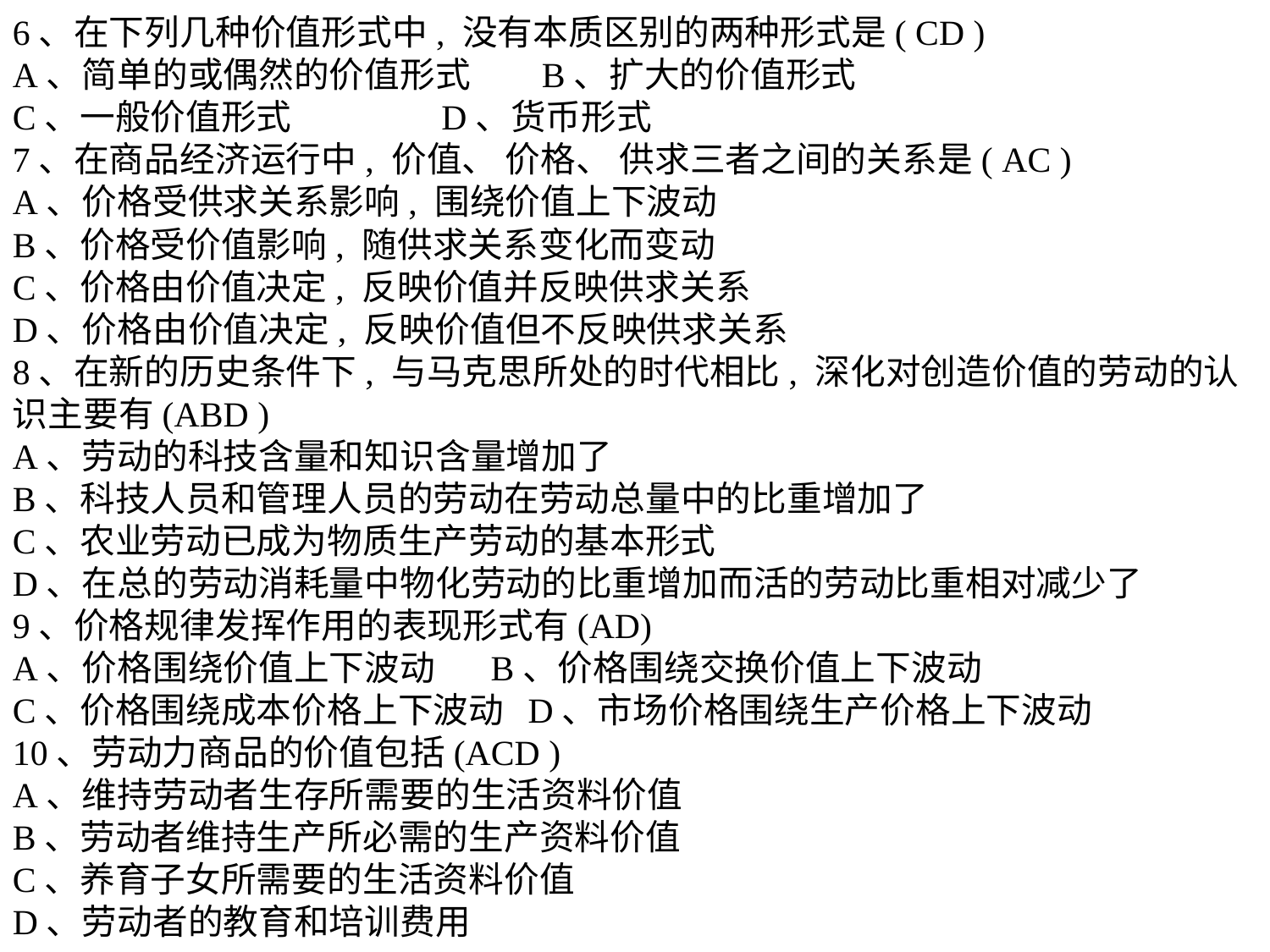

6、在下列几种价值形式中, 没有本质区别的两种形式是( CD )
A、简单的或偶然的价值形式        B、扩大的价值形式
C、一般价值形式                  D、货币形式
7、在商品经济运行中, 价值、 价格、 供求三者之间的关系是( AC )
A、价格受供求关系影响, 围绕价值上下波动
B、价格受价值影响, 随供求关系变化而变动
C、价格由价值决定, 反映价值并反映供求关系
D、价格由价值决定, 反映价值但不反映供求关系
8、在新的历史条件下, 与马克思所处的时代相比, 深化对创造价值的劳动的认识主要有(ABD )
A、劳动的科技含量和知识含量增加了
B、科技人员和管理人员的劳动在劳动总量中的比重增加了
C、农业劳动已成为物质生产劳动的基本形式
D、在总的劳动消耗量中物化劳动的比重增加而活的劳动比重相对减少了
9、价格规律发挥作用的表现形式有(AD)
A、价格围绕价值上下波动      B、价格围绕交换价值上下波动
C、价格围绕成本价格上下波动  D、市场价格围绕生产价格上下波动
10、劳动力商品的价值包括(ACD )
A、维持劳动者生存所需要的生活资料价值
B、劳动者维持生产所必需的生产资料价值
C、养育子女所需要的生活资料价值
D、劳动者的教育和培训费用